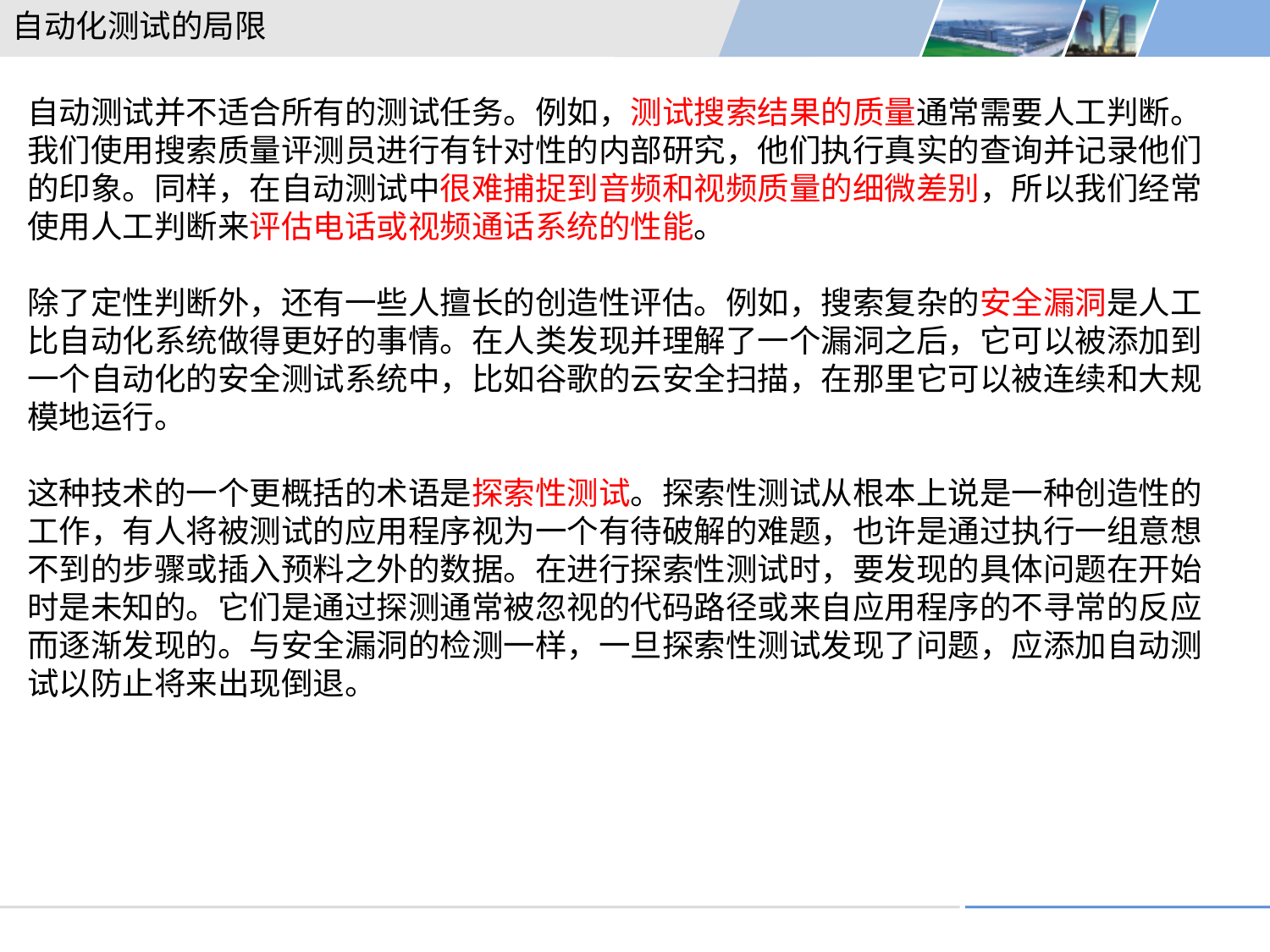

自动化测试的局限
自动测试并不适合所有的测试任务。例如，测试搜索结果的质量通常需要人工判断。我们使用搜索质量评测员进行有针对性的内部研究，他们执行真实的查询并记录他们的印象。同样，在自动测试中很难捕捉到音频和视频质量的细微差别，所以我们经常使用人工判断来评估电话或视频通话系统的性能。

除了定性判断外，还有一些人擅长的创造性评估。例如，搜索复杂的安全漏洞是人工比自动化系统做得更好的事情。在人类发现并理解了一个漏洞之后，它可以被添加到一个自动化的安全测试系统中，比如谷歌的云安全扫描，在那里它可以被连续和大规模地运行。

这种技术的一个更概括的术语是探索性测试。探索性测试从根本上说是一种创造性的工作，有人将被测试的应用程序视为一个有待破解的难题，也许是通过执行一组意想不到的步骤或插入预料之外的数据。在进行探索性测试时，要发现的具体问题在开始时是未知的。它们是通过探测通常被忽视的代码路径或来自应用程序的不寻常的反应而逐渐发现的。与安全漏洞的检测一样，一旦探索性测试发现了问题，应添加自动测试以防止将来出现倒退。